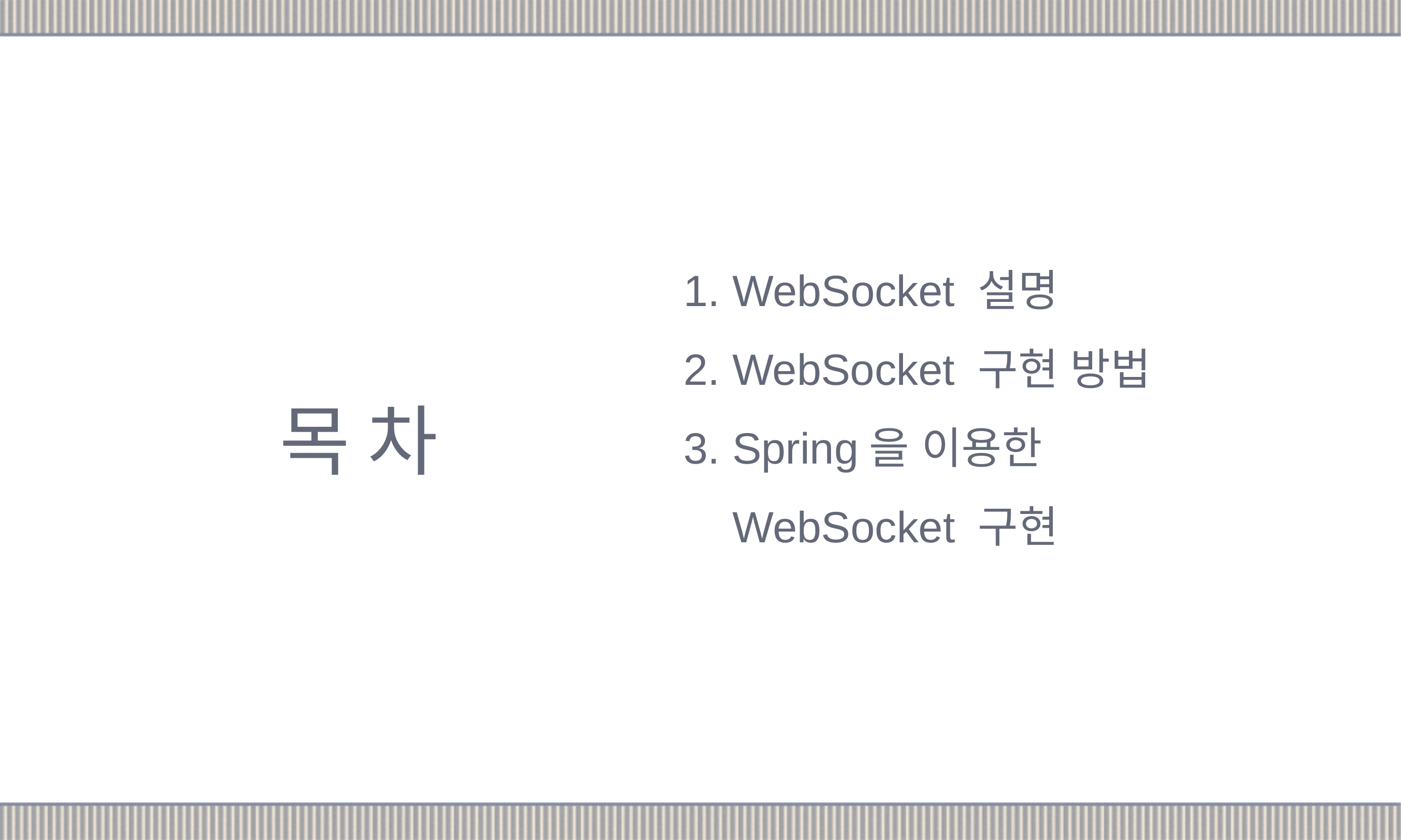

1. WebSocket 설명
2. WebSocket 구현 방법
3. Spring을 이용한
    WebSocket 구현
목 차